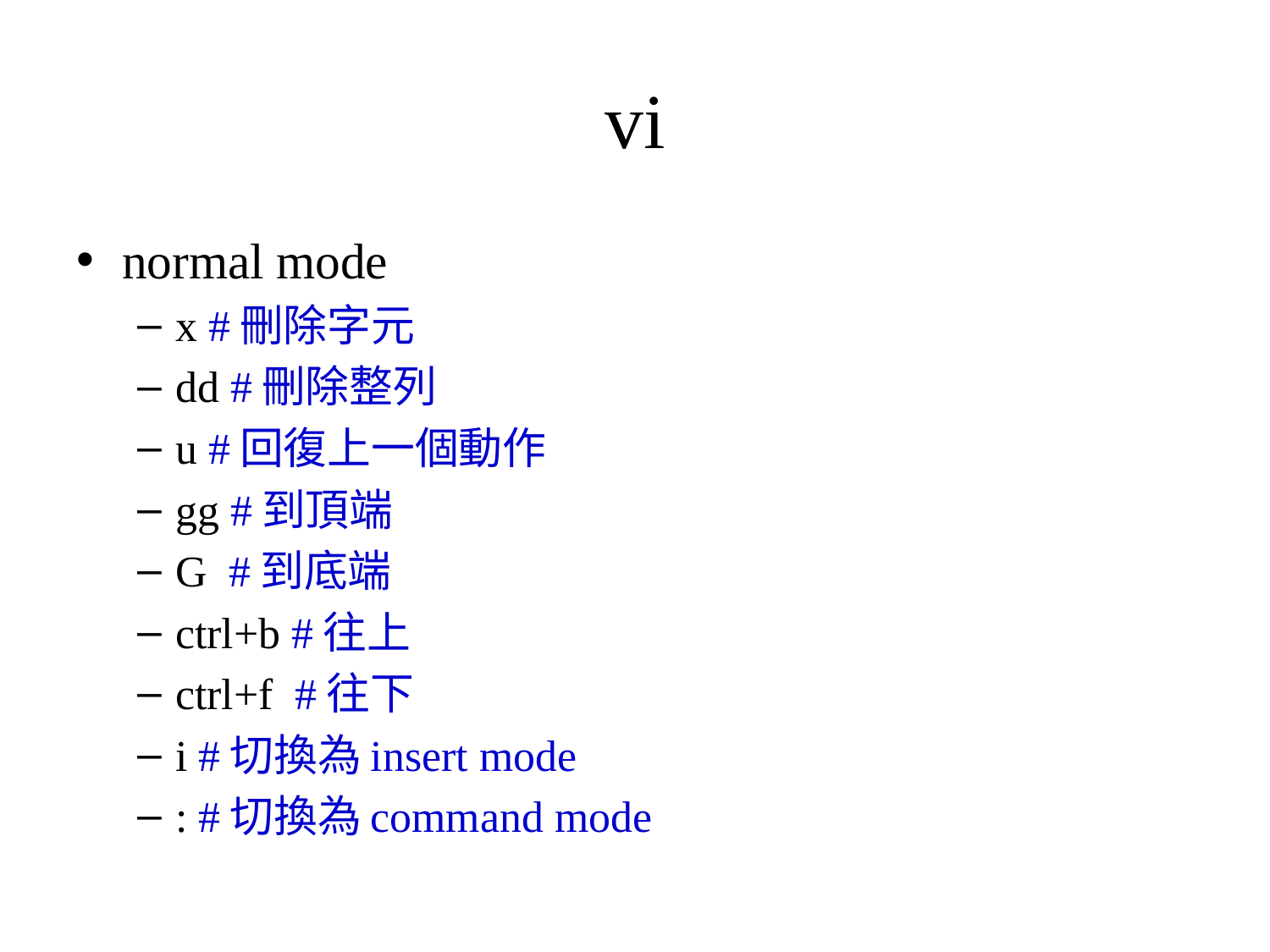

# vi
normal mode
x #刪除字元
dd #刪除整列
u #回復上一個動作
gg #到頂端
G  #到底端
ctrl+b #往上
ctrl+f  #往下
i #切換為insert mode
: #切換為command mode